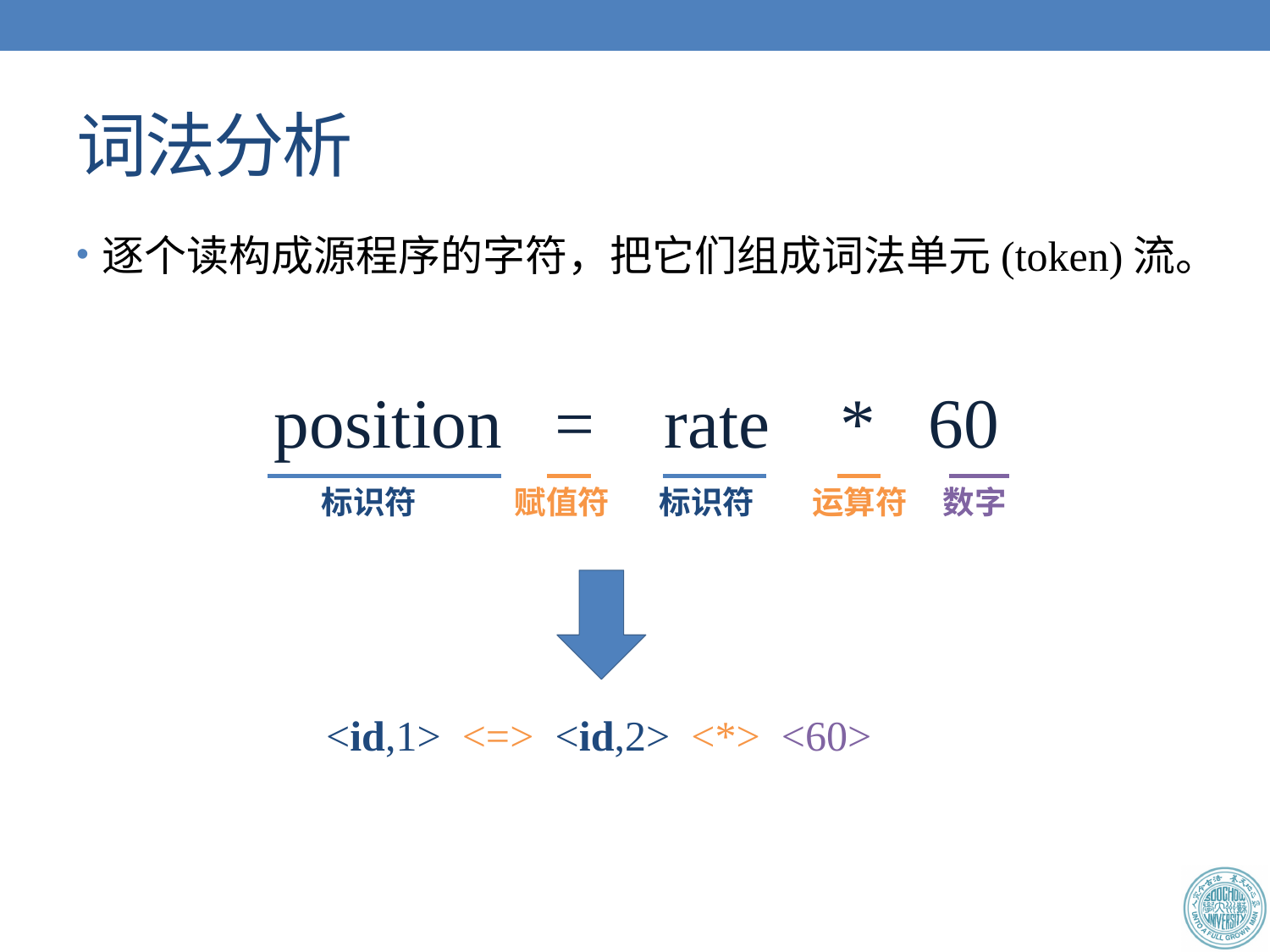

# 词法分析
逐个读构成源程序的字符，把它们组成词法单元(token)流。
position   =    rate    *   60
标识符
赋值符
标识符
运算符
数字

<id,1>  <=>  <id,2>  <*>  <60>